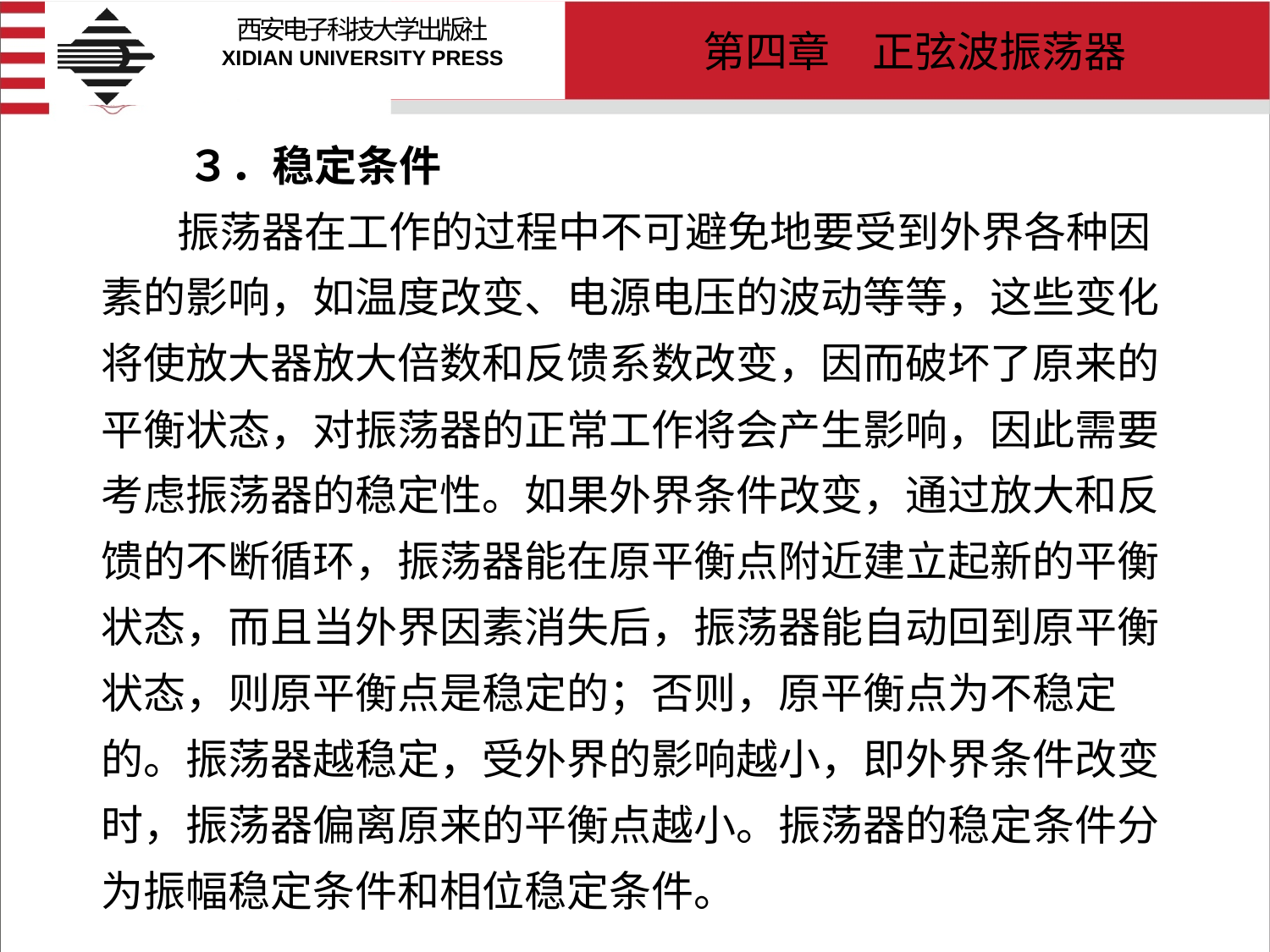

# ３．稳定条件 振荡器在工作的过程中不可避免地要受到外界各种因素的影响，如温度改变、电源电压的波动等等，这些变化将使放大器放大倍数和反馈系数改变，因而破坏了原来的平衡状态，对振荡器的正常工作将会产生影响，因此需要考虑振荡器的稳定性。如果外界条件改变，通过放大和反馈的不断循环，振荡器能在原平衡点附近建立起新的平衡状态，而且当外界因素消失后，振荡器能自动回到原平衡状态，则原平衡点是稳定的；否则，原平衡点为不稳定的。振荡器越稳定，受外界的影响越小，即外界条件改变时，振荡器偏离原来的平衡点越小。振荡器的稳定条件分为振幅稳定条件和相位稳定条件。